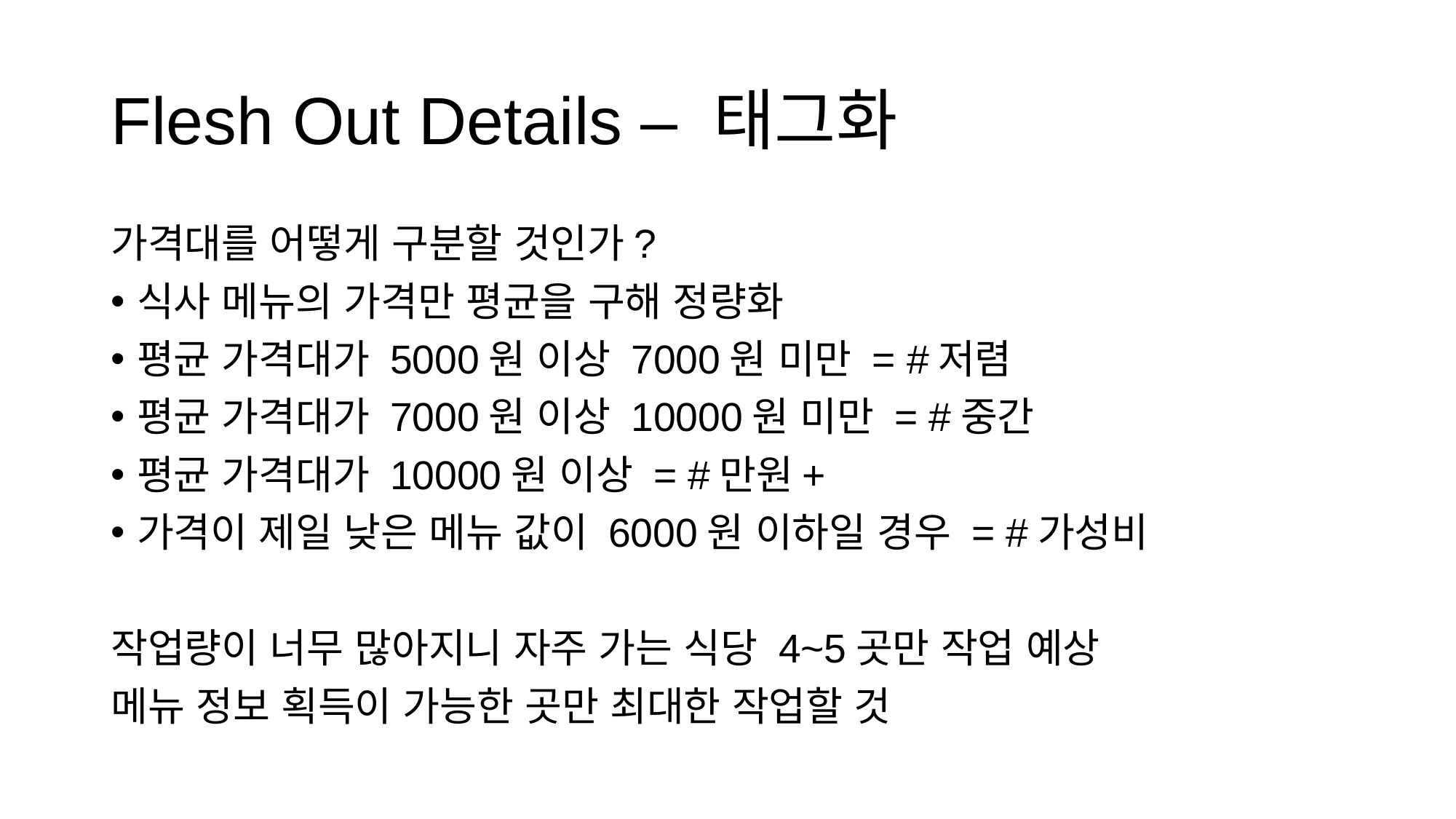

# Flesh Out Details – 태그화
가격대를 어떻게 구분할 것인가?
식사 메뉴의 가격만 평균을 구해 정량화
평균 가격대가 5000원 이상 7000원 미만 = #저렴
평균 가격대가 7000원 이상 10000원 미만 = #중간
평균 가격대가 10000원 이상 = #만원+
가격이 제일 낮은 메뉴 값이 6000원 이하일 경우 = #가성비

작업량이 너무 많아지니 자주 가는 식당 4~5곳만 작업 예상
메뉴 정보 획득이 가능한 곳만 최대한 작업할 것